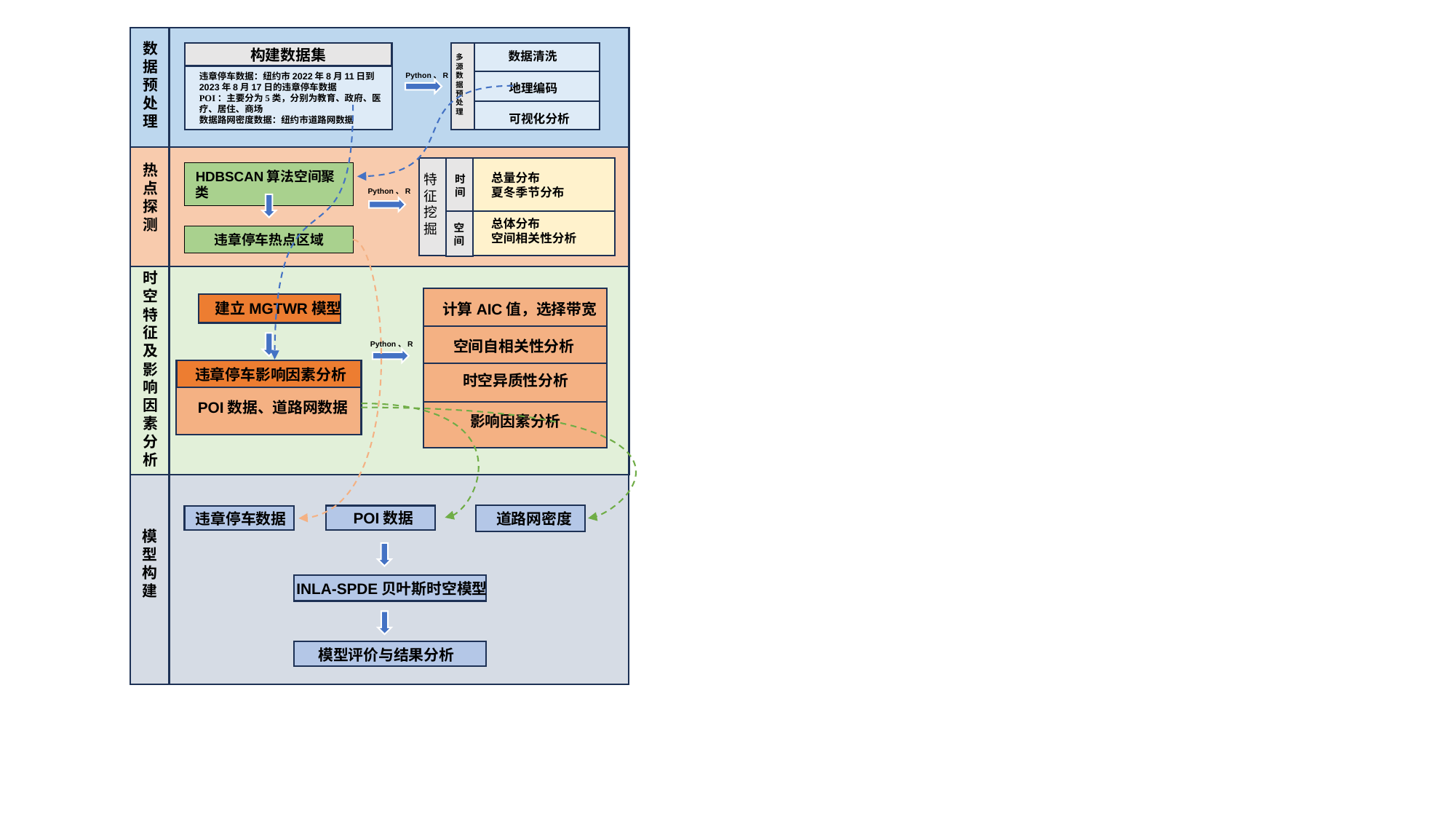

数据预处理

数据清洗

构建数据集

多源数据预处理

违章停车数据：纽约市2022年8月11日到2023年8月17日的违章停车数据
POI：主要分为5类，分别为教育、政府、医疗、居住、商场
数据路网密度数据：纽约市道路网数据
Python、R

地理编码

可视化分析

热点探测

HDBSCAN算法空间聚类
总量分布
夏冬季节分布
特征挖掘
时间
Python、R

总体分布
空间相关性分析
空间
违章停车热点区域
时空特征及影响因素分析

建立MGTWR模型
计算AIC值，选择带宽

空间自相关性分析

Python、R

违章停车影响因素分析

时空异质性分析

POI数据、道路网数据
影响因素分析
POI数据
道路网密度
违章停车数据

模型构建

INLA-SPDE贝叶斯时空模型

模型评价与结果分析